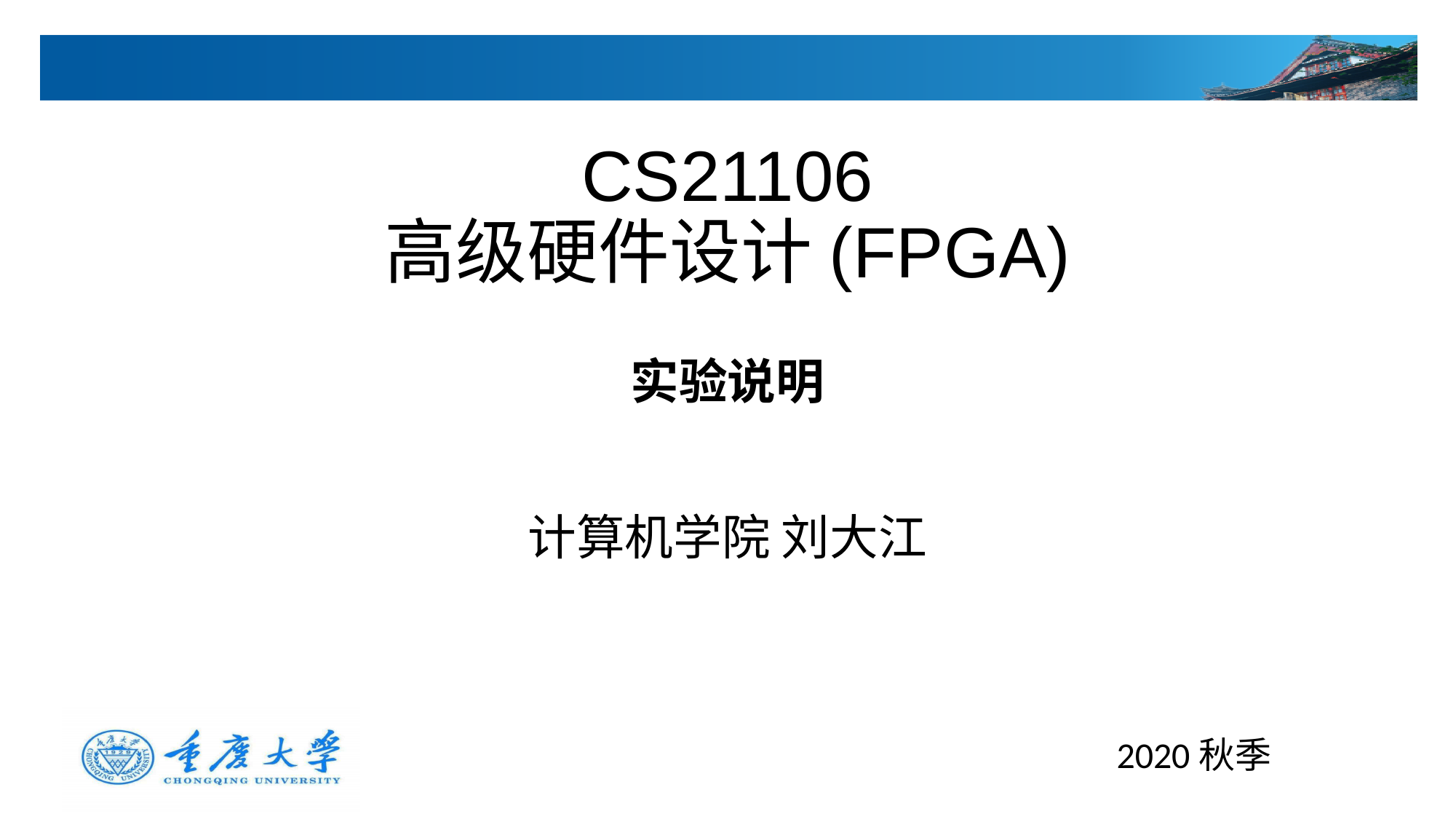

# CS21106 高级硬件设计(FPGA)
实验说明
计算机学院 刘大江
2020秋季
1